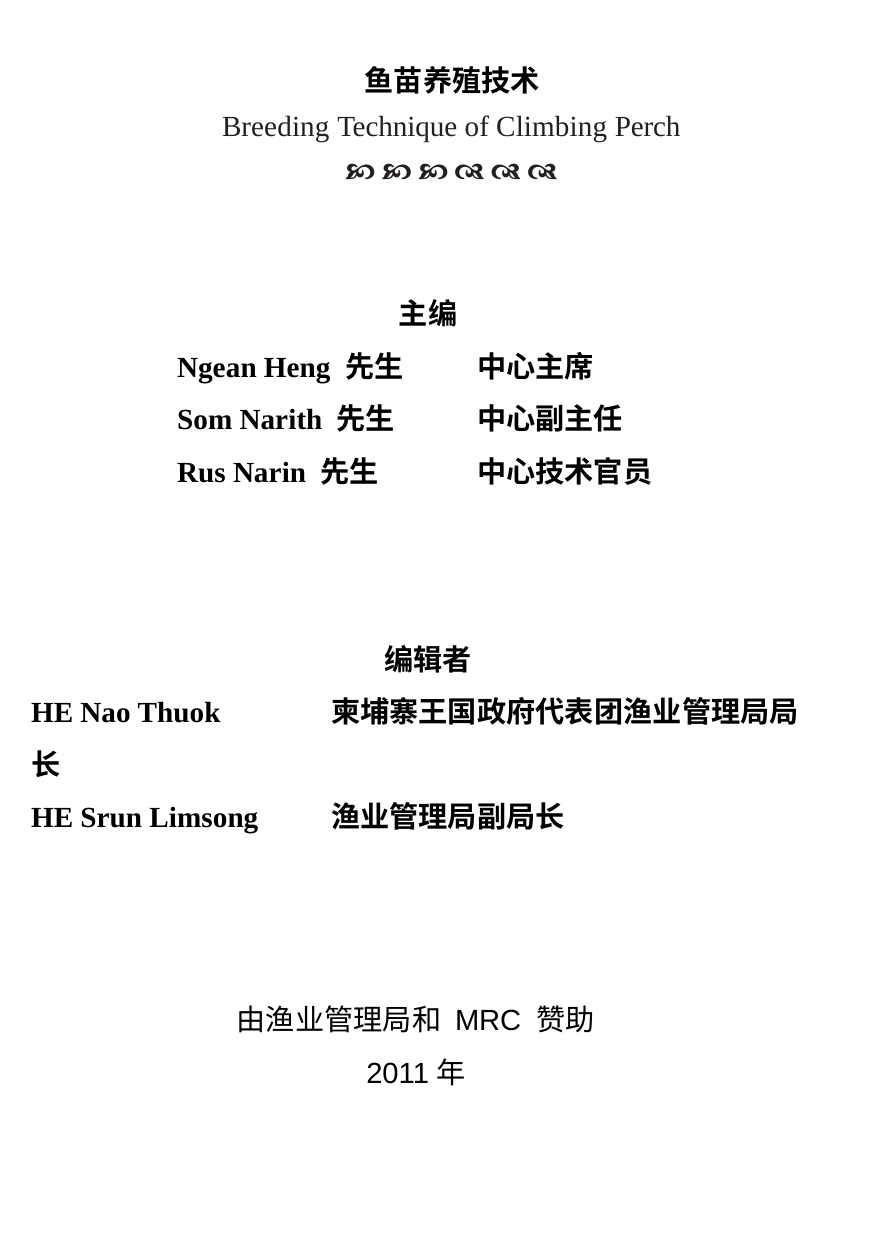

鱼苗养殖技术
Breeding Technique of Climbing Perch
🙥🙥🙥🙧🙧🙧
主编
Ngean Heng 先生	中心主席
Som Narith 先生	中心副主任
Rus Narin 先生	中心技术官员

编辑者
HE Nao Thuok​	柬埔寨王国政府代表团渔业管理局局长
HE Srun Limsong 	渔业管理局副局长

由渔业管理局和 MRC 赞助
2011年